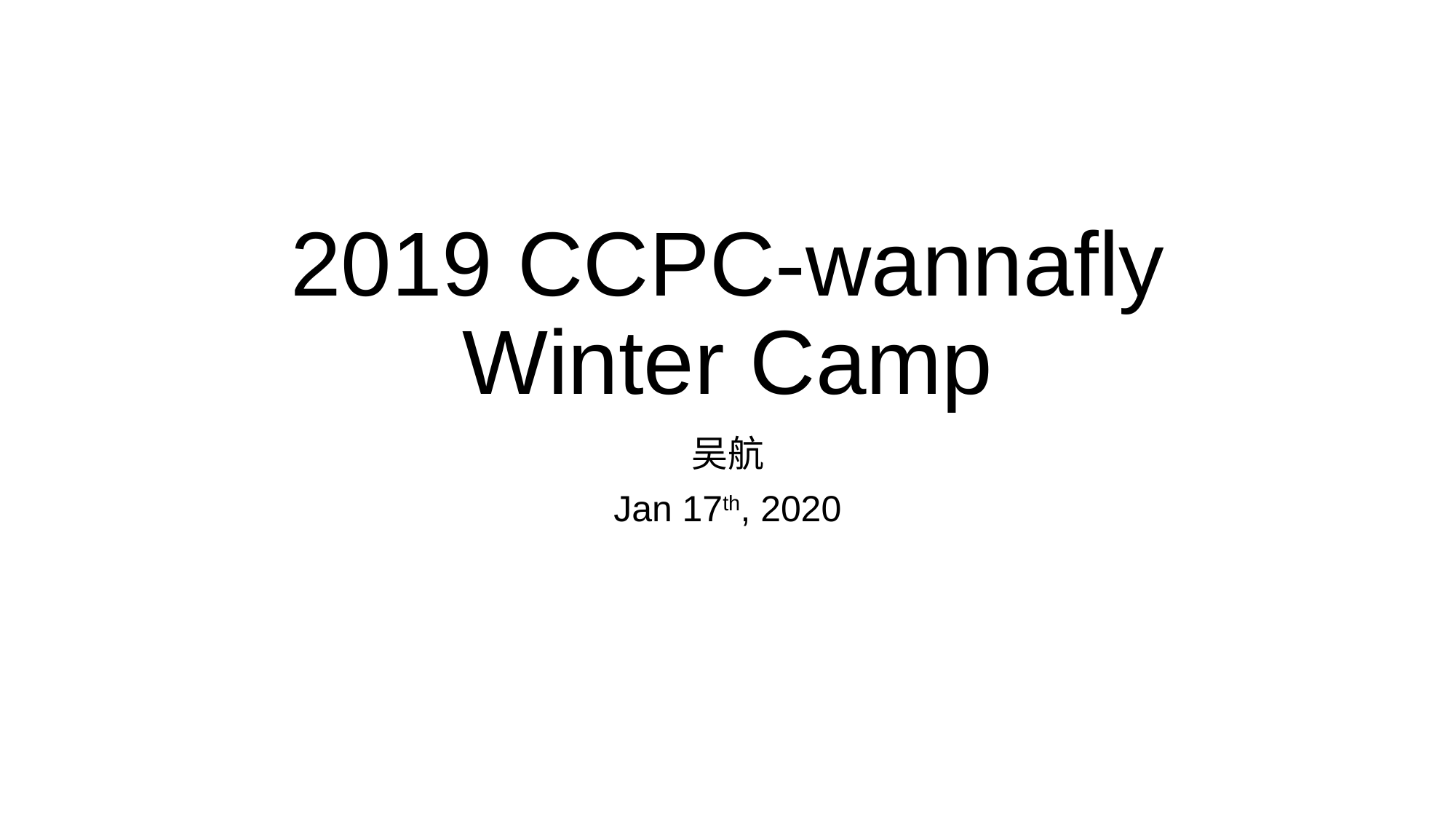

# 2019 CCPC-wannafly Winter Camp
吴航
Jan 17th, 2020